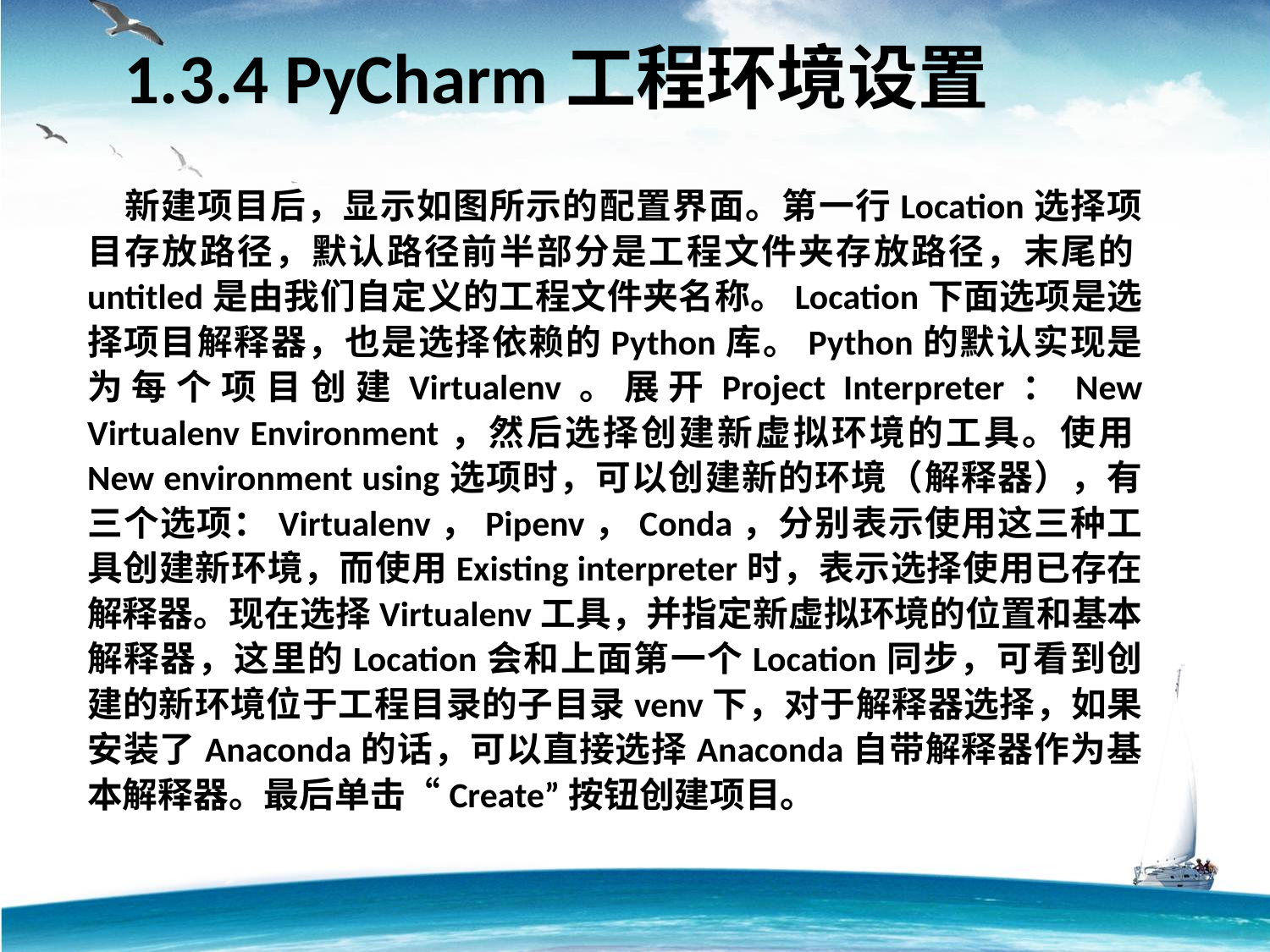

1.3.4 PyCharm工程环境设置
新建项目后，显示如图所示的配置界面。第一行Location选择项目存放路径，默认路径前半部分是工程文件夹存放路径，末尾的untitled是由我们自定义的工程文件夹名称。Location下面选项是选择项目解释器，也是选择依赖的Python库。Python的默认实现是为每个项目创建Virtualenv。展开Project Interpreter：New Virtualenv Environment，然后选择创建新虚拟环境的工具。使用New environment using选项时，可以创建新的环境（解释器），有三个选项：Virtualenv，Pipenv，Conda，分别表示使用这三种工具创建新环境，而使用Existing interpreter时，表示选择使用已存在解释器。现在选择Virtualenv工具，并指定新虚拟环境的位置和基本解释器，这里的Location会和上面第一个Location同步，可看到创建的新环境位于工程目录的子目录venv下，对于解释器选择，如果安装了Anaconda的话，可以直接选择Anaconda自带解释器作为基本解释器。最后单击“Create”按钮创建项目。